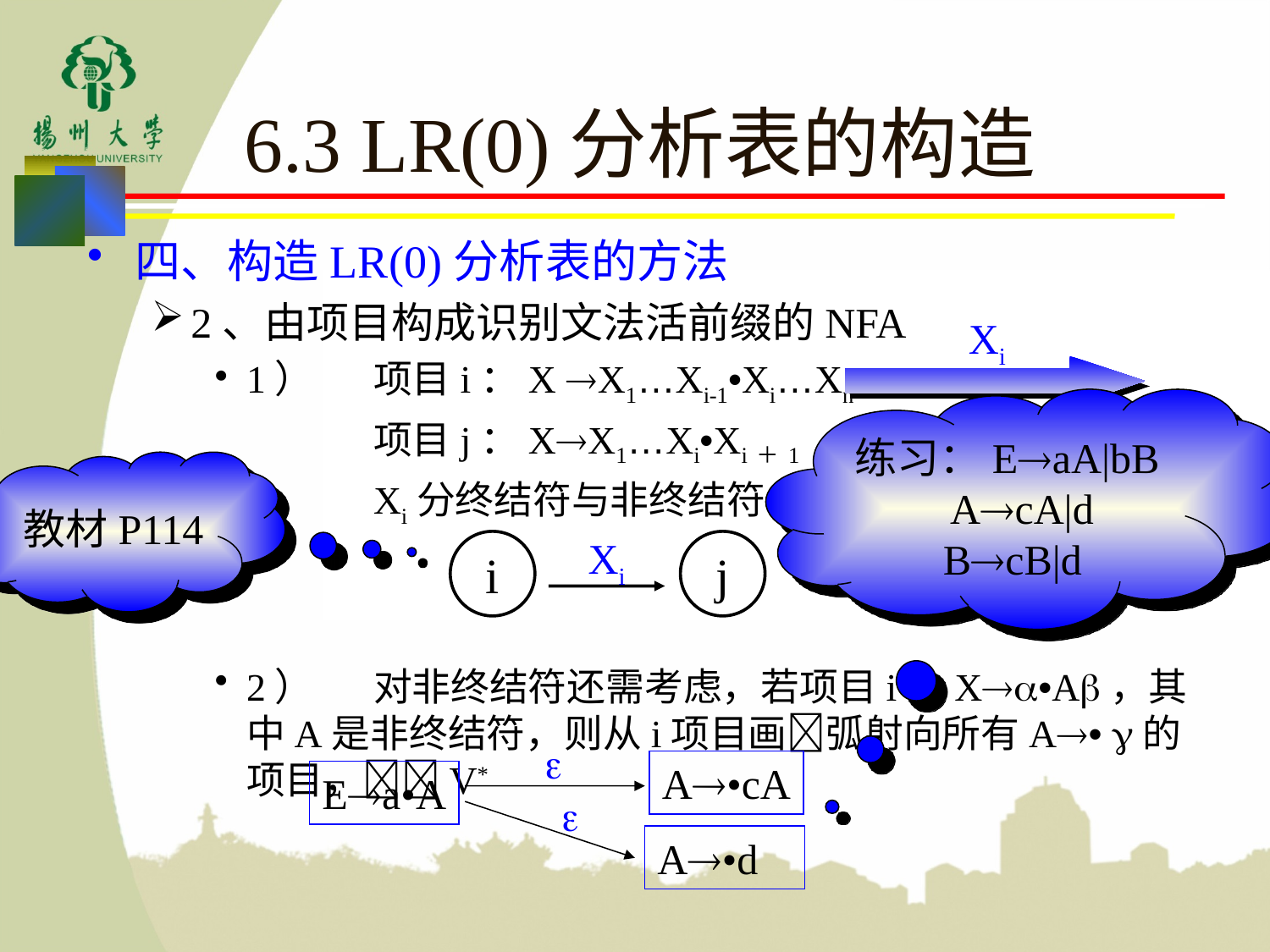

# 6.3 LR(0)分析表的构造
四、构造LR(0)分析表的方法
2、由项目构成识别文法活前缀的NFA
1）	项目i：X →X1…Xi-1•Xi…Xn
		项目j：X→X1…Xi•Xi＋1 …Xn
		Xi分终结符与非终结符

2）	对非终结符还需考虑，若项目i为X→α•Aβ，其中A是非终结符，则从i项目画ε弧射向所有A→• γ的项目，γ∈V*
Xi

练习：E→aA|bB          A→cA|d       B→cB|d

教材P114
Xi
i
j

ε
A→•cA
E→a•A
ε

A→•d

39